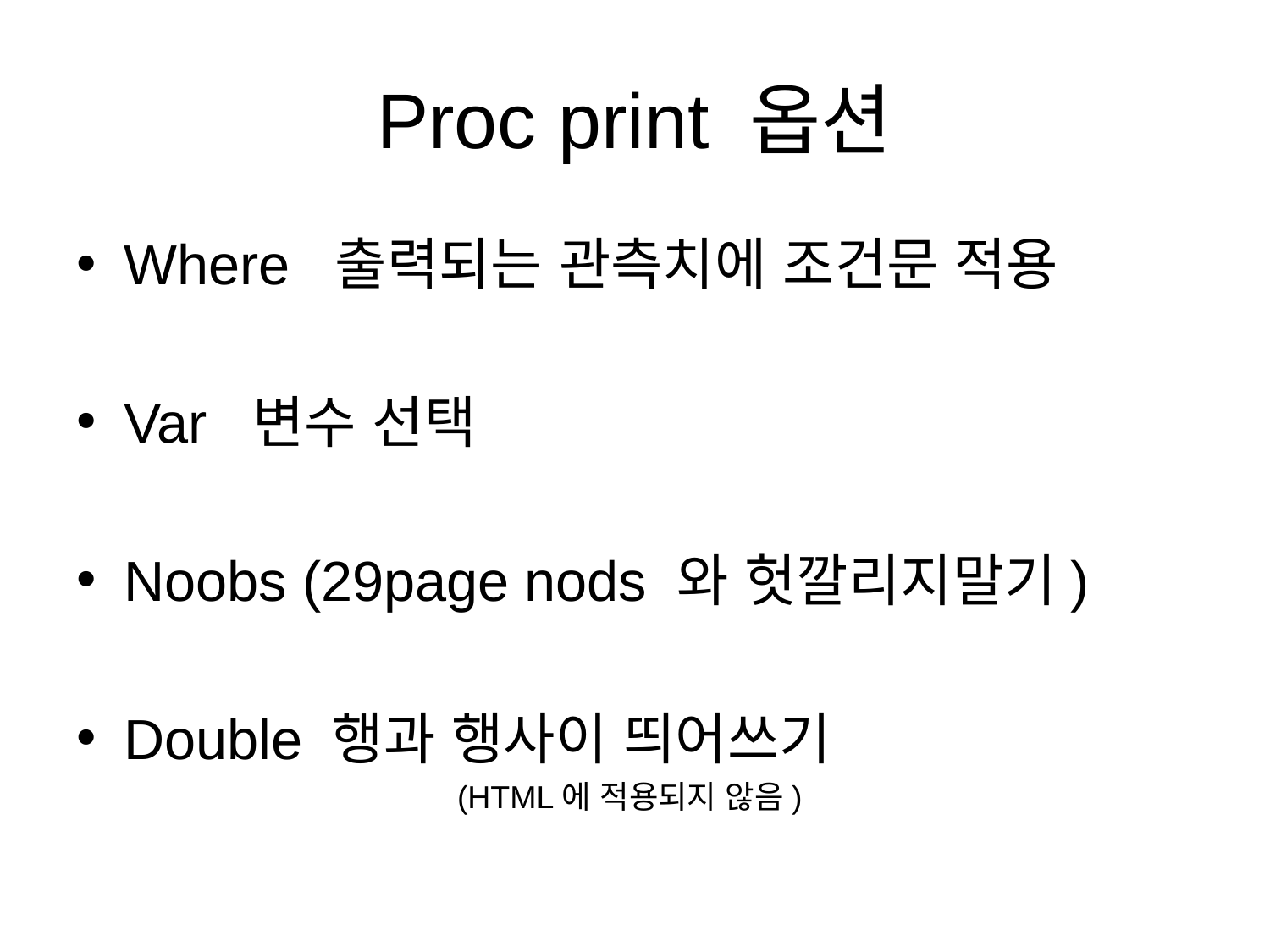

# Proc print 옵션
Where  출력되는 관측치에 조건문 적용

Var  변수 선택

Noobs (29page nods 와 헛깔리지말기)

Double 행과 행사이 띄어쓰기
			(HTML에 적용되지 않음)